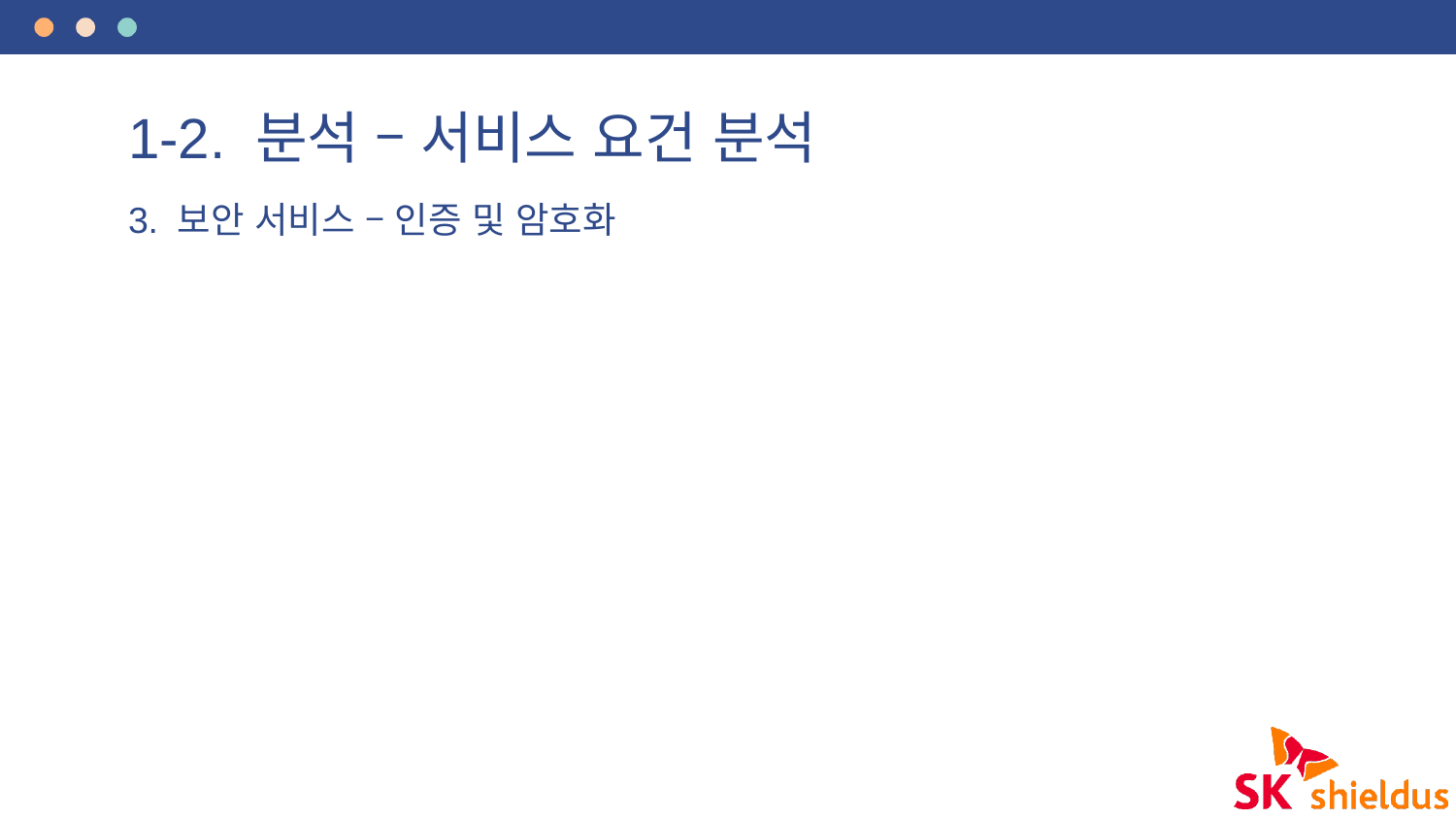

# 1-2. 분석 – 서비스 요건 분석
3. 보안 서비스 – 인증 및 암호화